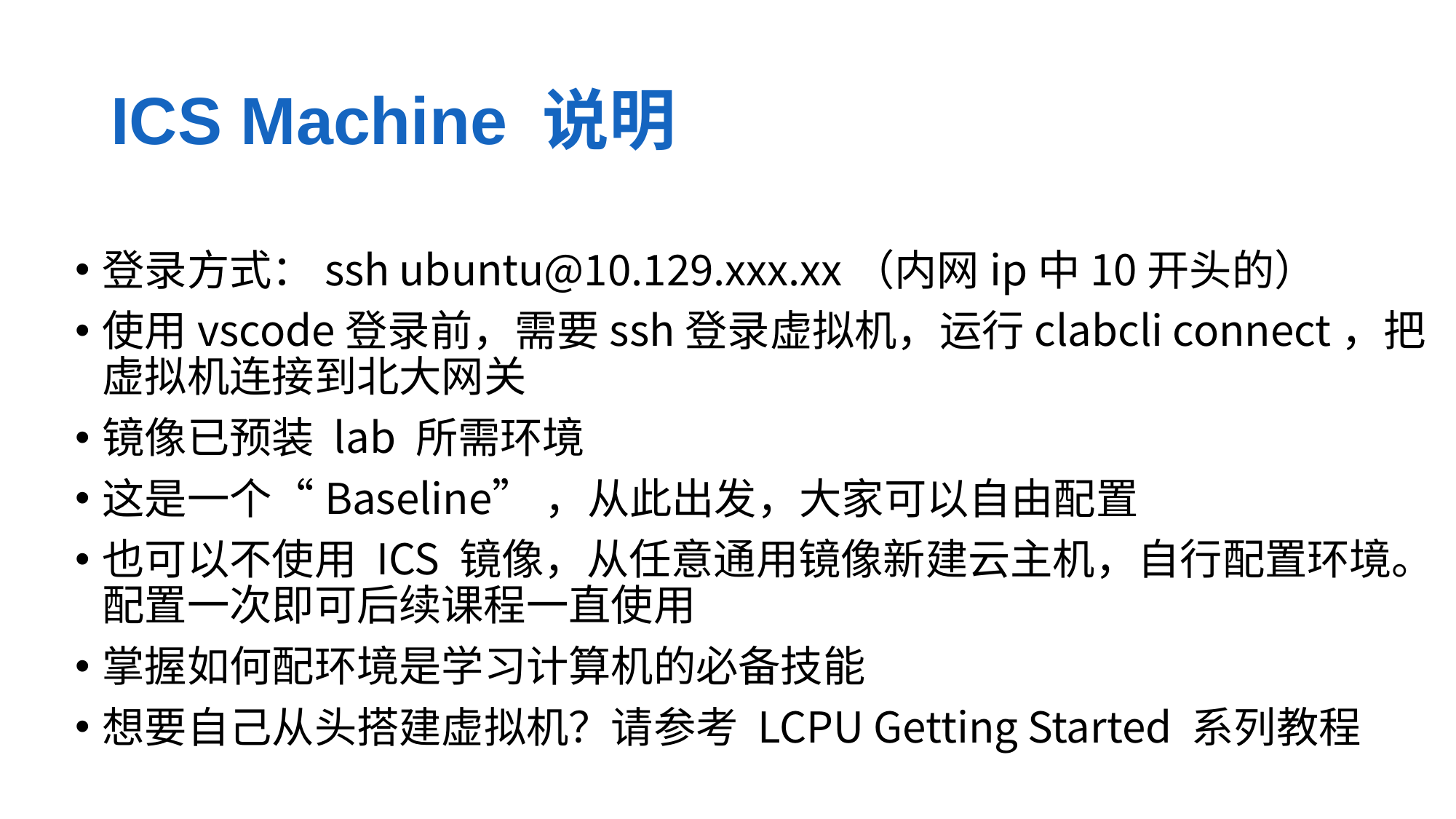

# ICS Machine 说明
登录方式：ssh ubuntu@10.129.xxx.xx（内网ip中10开头的）
使用vscode登录前，需要ssh登录虚拟机，运行clabcli connect，把虚拟机连接到北大网关
镜像已预装 lab 所需环境
这是一个“Baseline”，从此出发，大家可以自由配置
也可以不使用 ICS 镜像，从任意通用镜像新建云主机，自行配置环境。配置一次即可后续课程一直使用
掌握如何配环境是学习计算机的必备技能
想要自己从头搭建虚拟机？请参考 LCPU Getting Started 系列教程